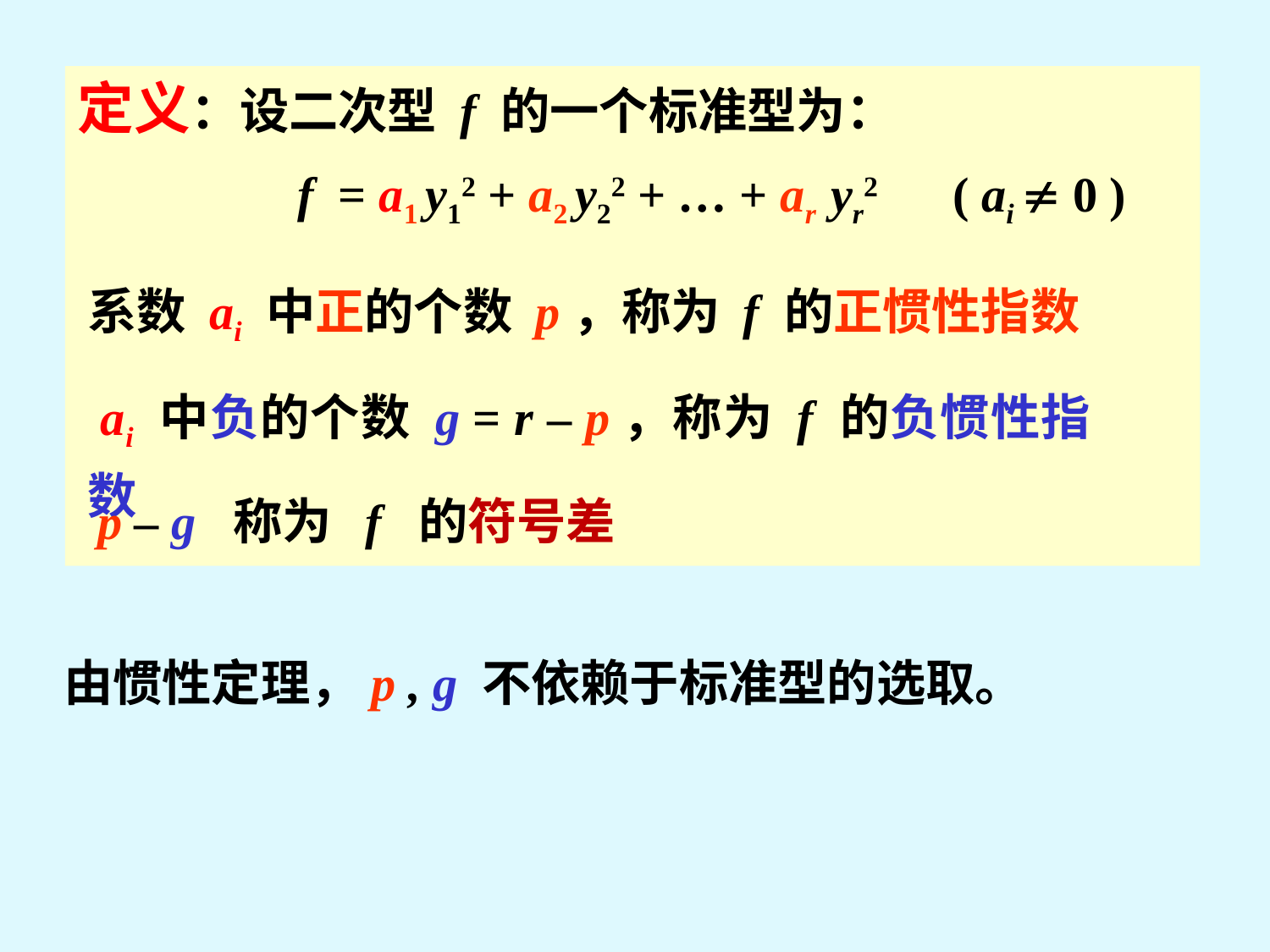

定义：设二次型 f 的一个标准型为：

f  = a1 y12 + a2 y22 + … + ar  yr2
( ai ≠ 0 )
系数 ai 中正的个数 p，称为 f 的正惯性指数
 ai 中负的个数 g = r – p，称为 f 的负惯性指数
p – g  称为  f  的符号差
由惯性定理，p , g 不依赖于标准型的选取。